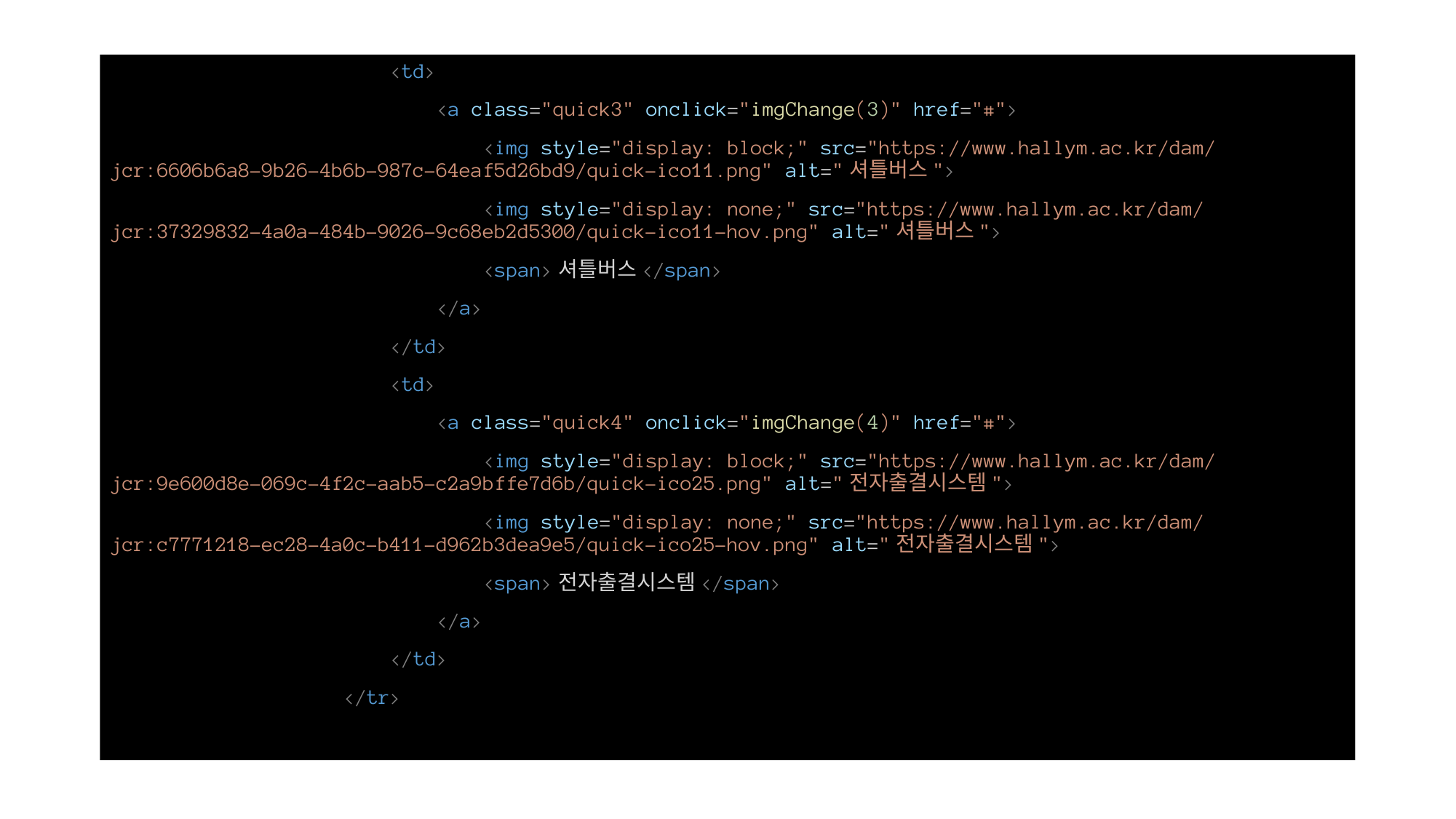

<td>
                            <a class="quick3" onclick="imgChange(3)" href="#">
                                <img style="display: block;" src="https://www.hallym.ac.kr/dam/jcr:6606b6a8-9b26-4b6b-987c-64eaf5d26bd9/quick-ico11.png" alt="셔틀버스">
                                <img style="display: none;" src="https://www.hallym.ac.kr/dam/jcr:37329832-4a0a-484b-9026-9c68eb2d5300/quick-ico11-hov.png" alt="셔틀버스">
                                <span>셔틀버스</span>
                            </a>
                        </td>
                        <td>
                            <a class="quick4" onclick="imgChange(4)" href="#">
                                <img style="display: block;" src="https://www.hallym.ac.kr/dam/jcr:9e600d8e-069c-4f2c-aab5-c2a9bffe7d6b/quick-ico25.png" alt="전자출결시스템">
                                <img style="display: none;" src="https://www.hallym.ac.kr/dam/jcr:c7771218-ec28-4a0c-b411-d962b3dea9e5/quick-ico25-hov.png" alt="전자출결시스템">
                                <span>전자출결시스템</span>
                            </a>
                        </td>
                    </tr>